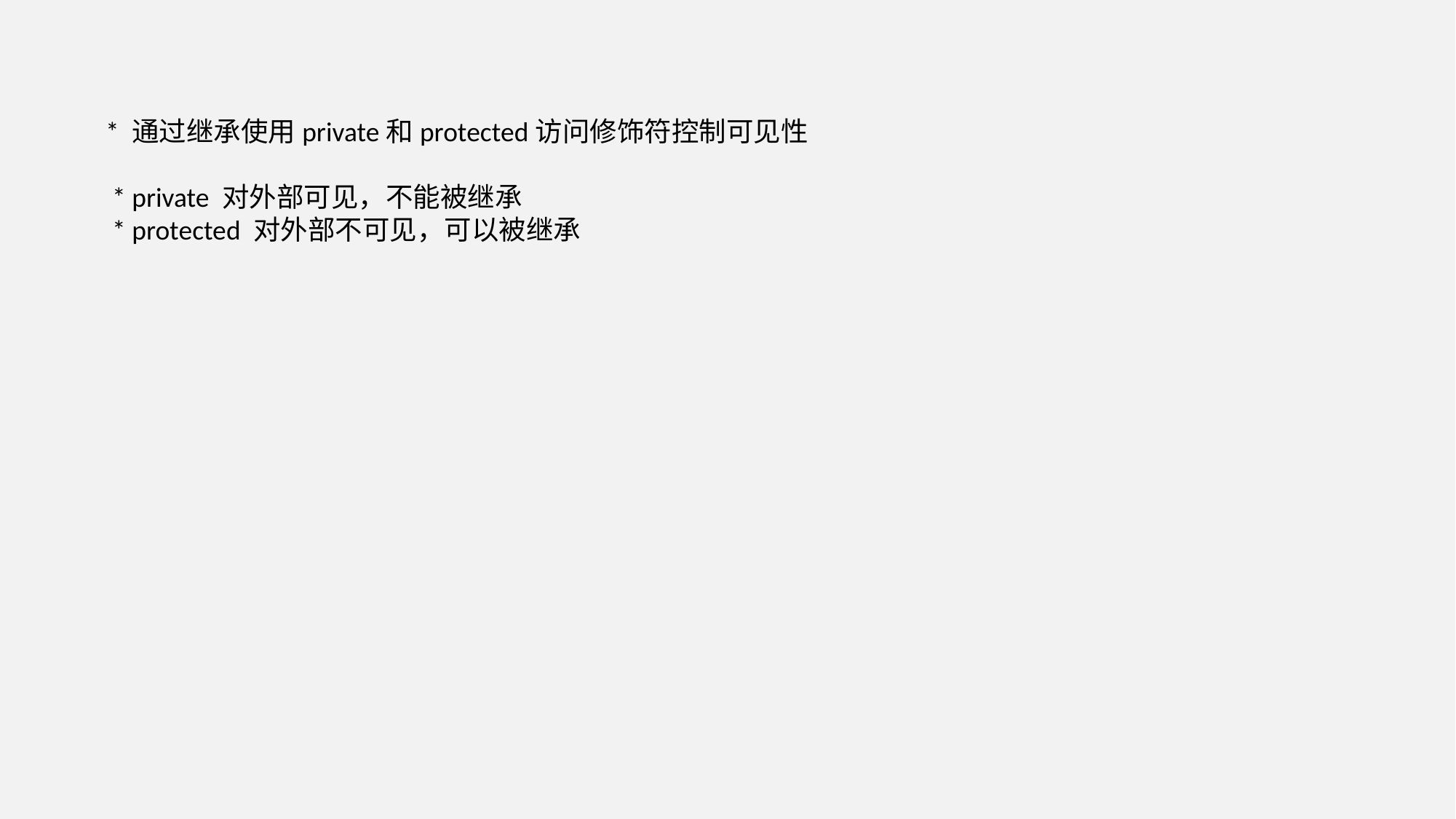

* 通过继承使用private和protected访问修饰符控制可见性
 * private 对外部可见，不能被继承
 * protected 对外部不可见，可以被继承